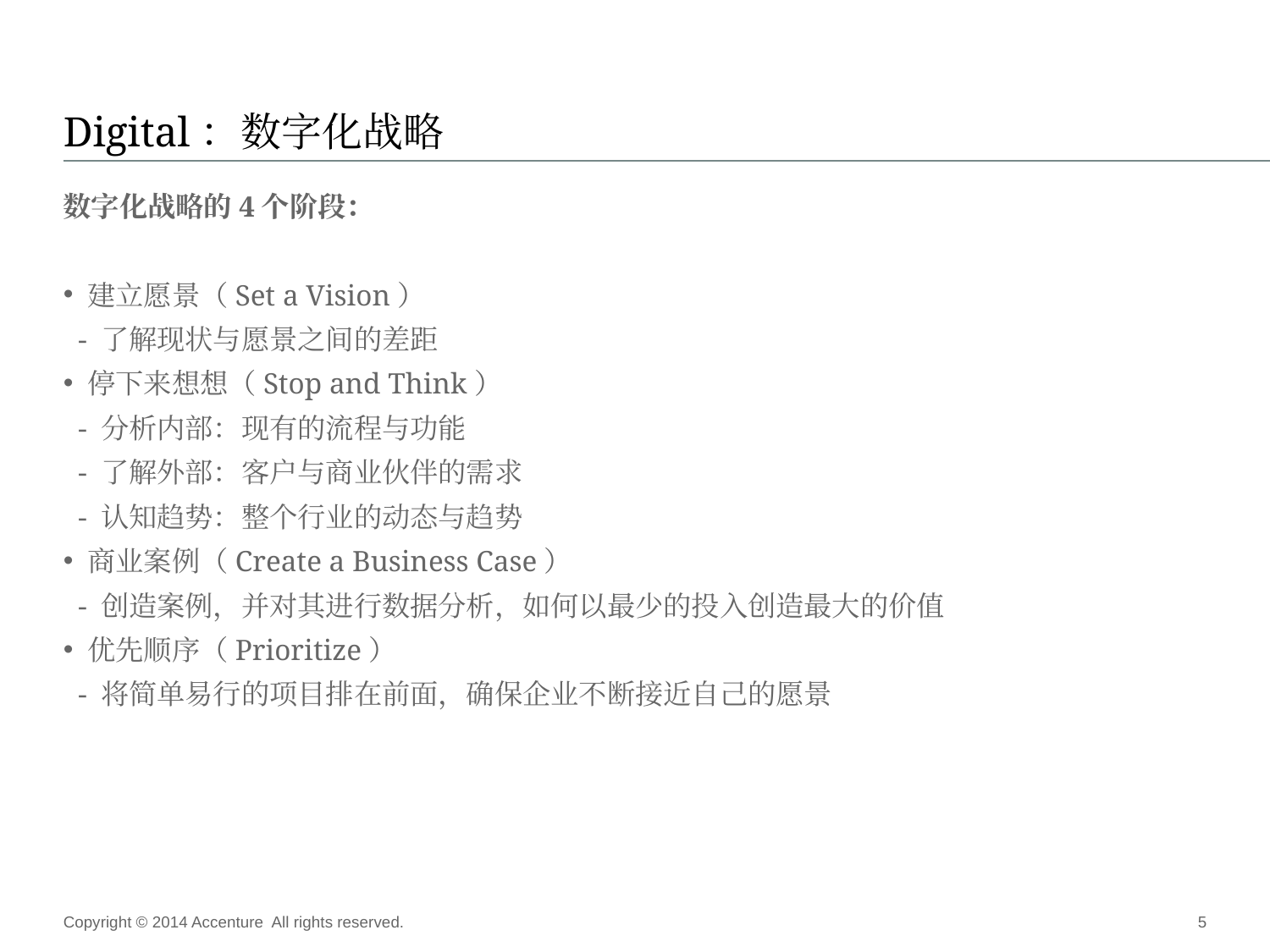

# Digital：数字化战略
数字化战略的4个阶段：

建立愿景（Set a Vision）
  - 了解现状与愿景之间的差距
停下来想想（Stop and Think）
  - 分析内部：现有的流程与功能
  - 了解外部：客户与商业伙伴的需求
  - 认知趋势：整个行业的动态与趋势
商业案例（Create a Business Case）
  - 创造案例，并对其进行数据分析，如何以最少的投入创造最大的价值
优先顺序（Prioritize）
  - 将简单易行的项目排在前面，确保企业不断接近自己的愿景

Copyright © 2014 Accenture  All rights reserved.
5